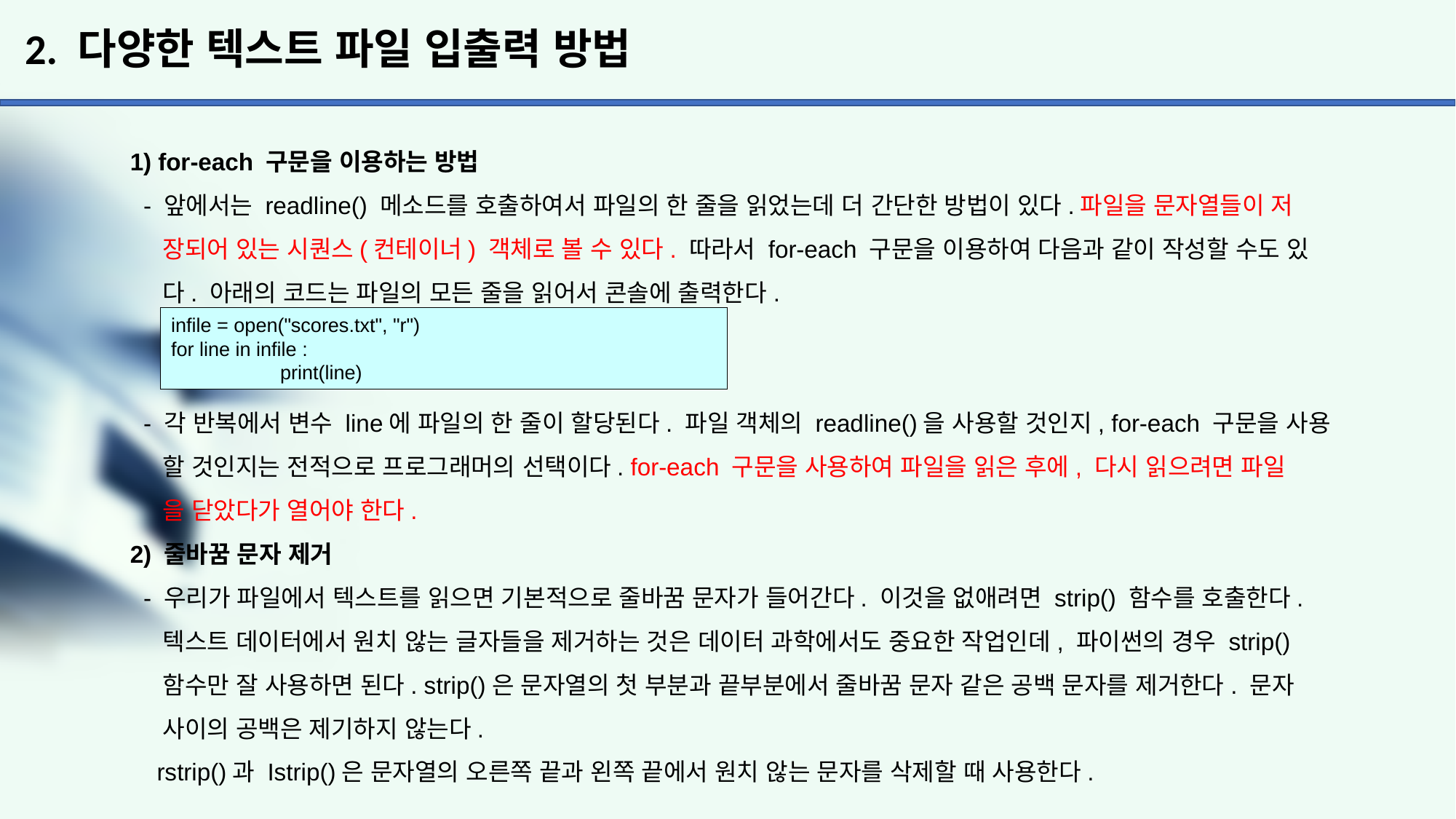

# 2. 다양한 텍스트 파일 입출력 방법
1) for-each 구문을 이용하는 방법
  - 앞에서는 readline() 메소드를 호출하여서 파일의 한 줄을 읽었는데 더 간단한 방법이 있다.파일을 문자열들이 저
    장되어 있는 시퀀스(컨테이너) 객체로 볼 수 있다. 따라서 for-each 구문을 이용하여 다음과 같이 작성할 수도 있
    다. 아래의 코드는 파일의 모든 줄을 읽어서 콘솔에 출력한다.

  - 각 반복에서 변수 line에 파일의 한 줄이 할당된다. 파일 객체의 readline()을 사용할 것인지, for-each 구문을 사용
    할 것인지는 전적으로 프로그래머의 선택이다. for-each 구문을 사용하여 파일을 읽은 후에, 다시 읽으려면 파일
    을 닫았다가 열어야 한다.
2) 줄바꿈 문자 제거
  - 우리가 파일에서 텍스트를 읽으면 기본적으로 줄바꿈 문자가 들어간다. 이것을 없애려면 strip() 함수를 호출한다.
    텍스트 데이터에서 원치 않는 글자들을 제거하는 것은 데이터 과학에서도 중요한 작업인데, 파이썬의 경우 strip()
    함수만 잘 사용하면 된다. strip()은 문자열의 첫 부분과 끝부분에서 줄바꿈 문자 같은 공백 문자를 제거한다. 문자
    사이의 공백은 제기하지 않는다.
    rstrip()과 Istrip()은 문자열의 오른쪽 끝과 왼쪽 끝에서 원치 않는 문자를 삭제할 때 사용한다.

infile = open("scores.txt", "r")
for line in infile :
	print(line)